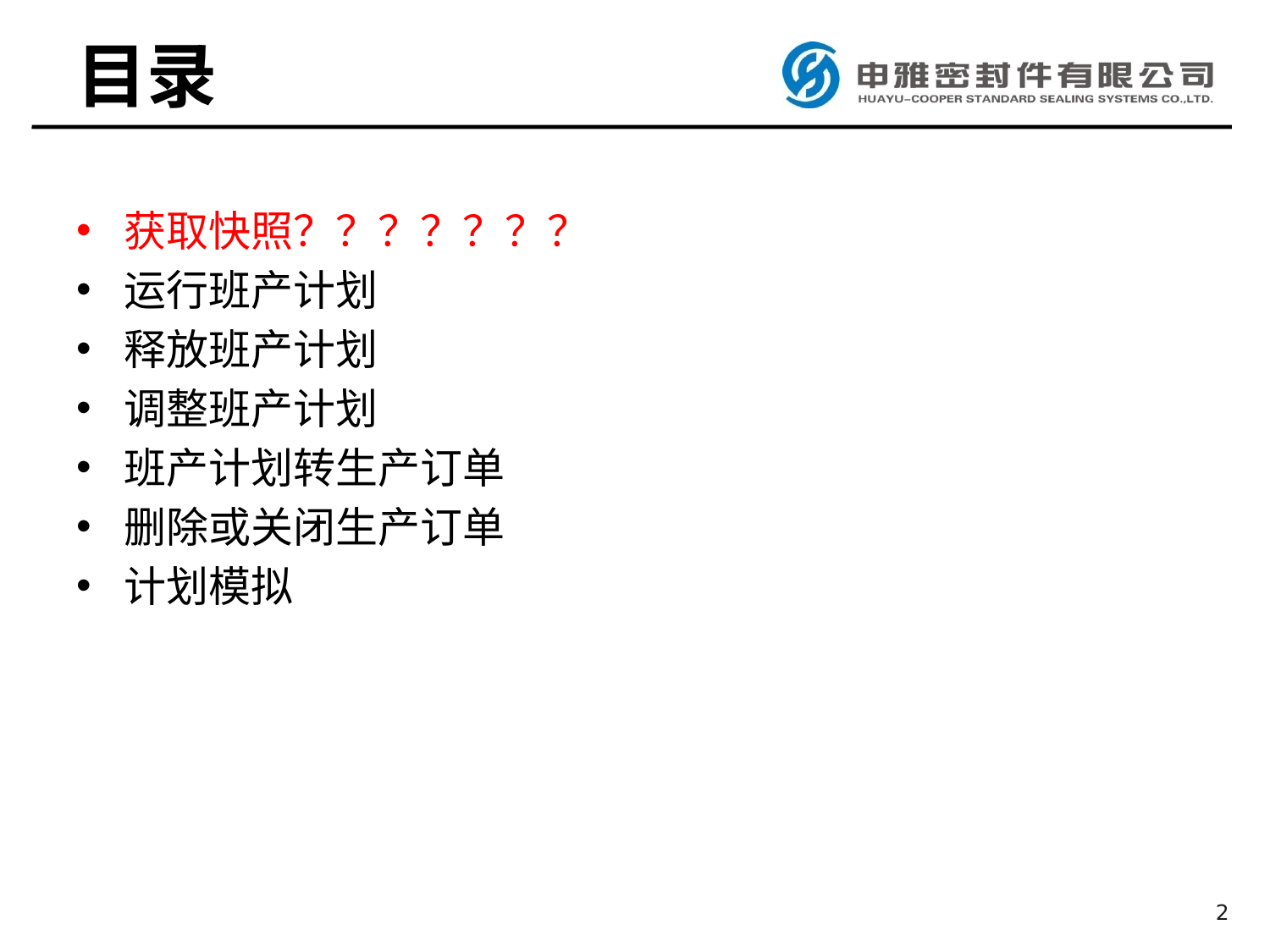

# 目录

获取快照？？？？？？？
运行班产计划
释放班产计划
调整班产计划
班产计划转生产订单
删除或关闭生产订单
计划模拟